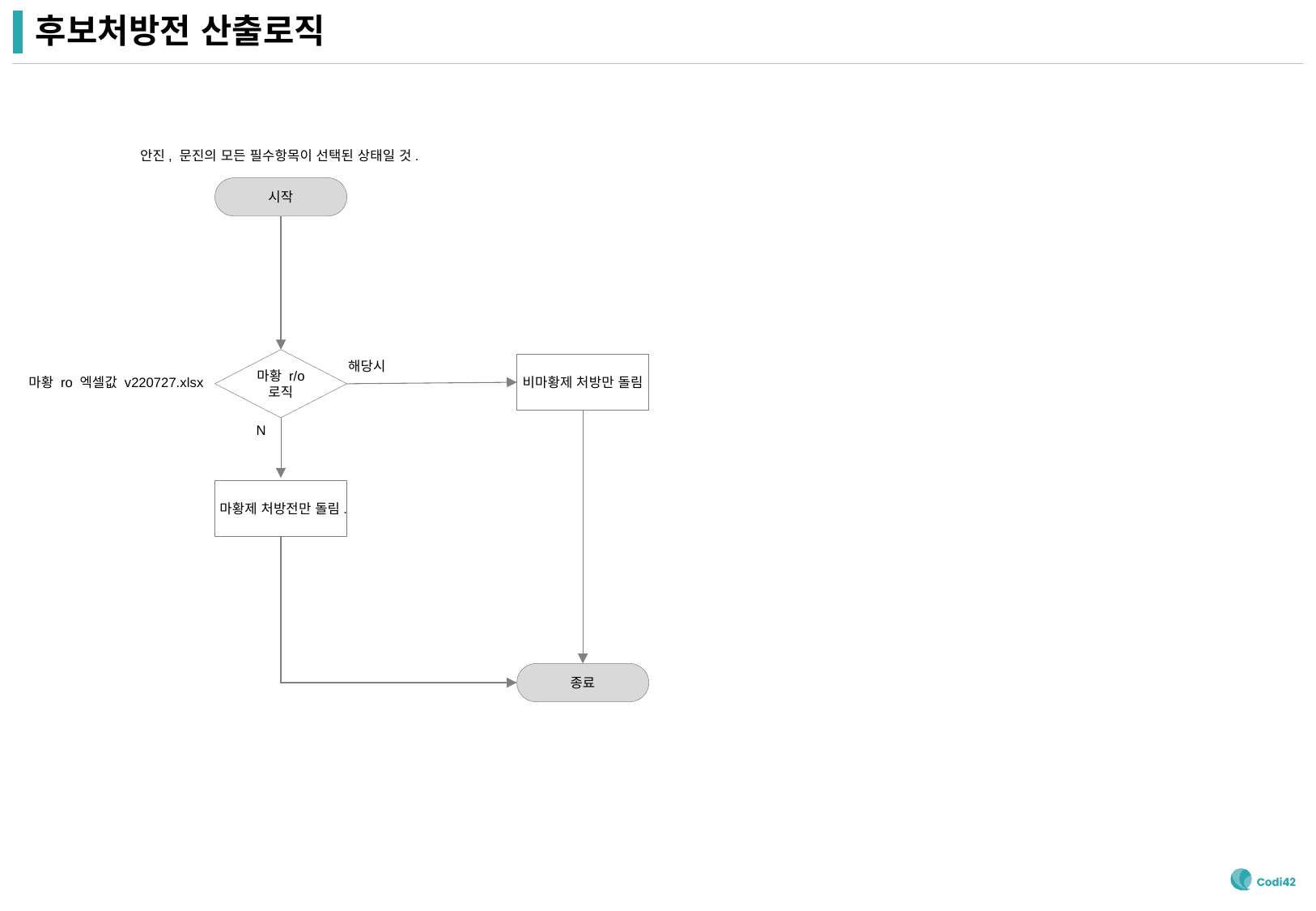

# 후보처방전 산출로직

안진, 문진의 모든 필수항목이 선택된 상태일 것.
시작
마황 r/o 로직
해당시

비마황제 처방만 돌림
마황 ro 엑셀값 v220727.xlsx
N
마황제 처방전만 돌림.
종료